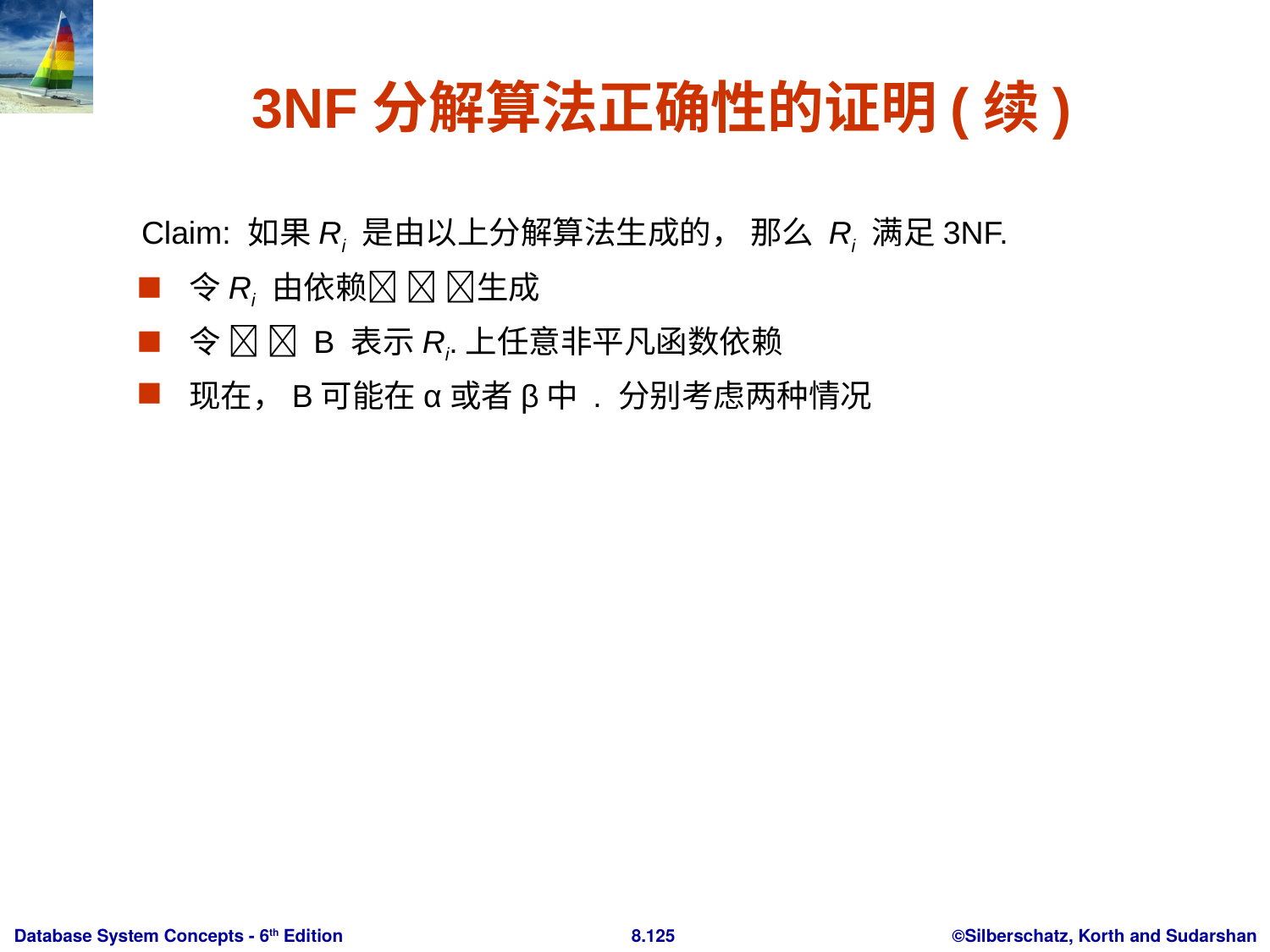

# 3NF分解算法正确性的证明(续)
Claim: 如果Ri 是由以上分解算法生成的， 那么 Ri 满足3NF.
令Ri 由依赖α → β生成
令 γ → B 表示Ri.上任意非平凡函数依赖
现在，B可能在α或者β中 . 分别考虑两种情况